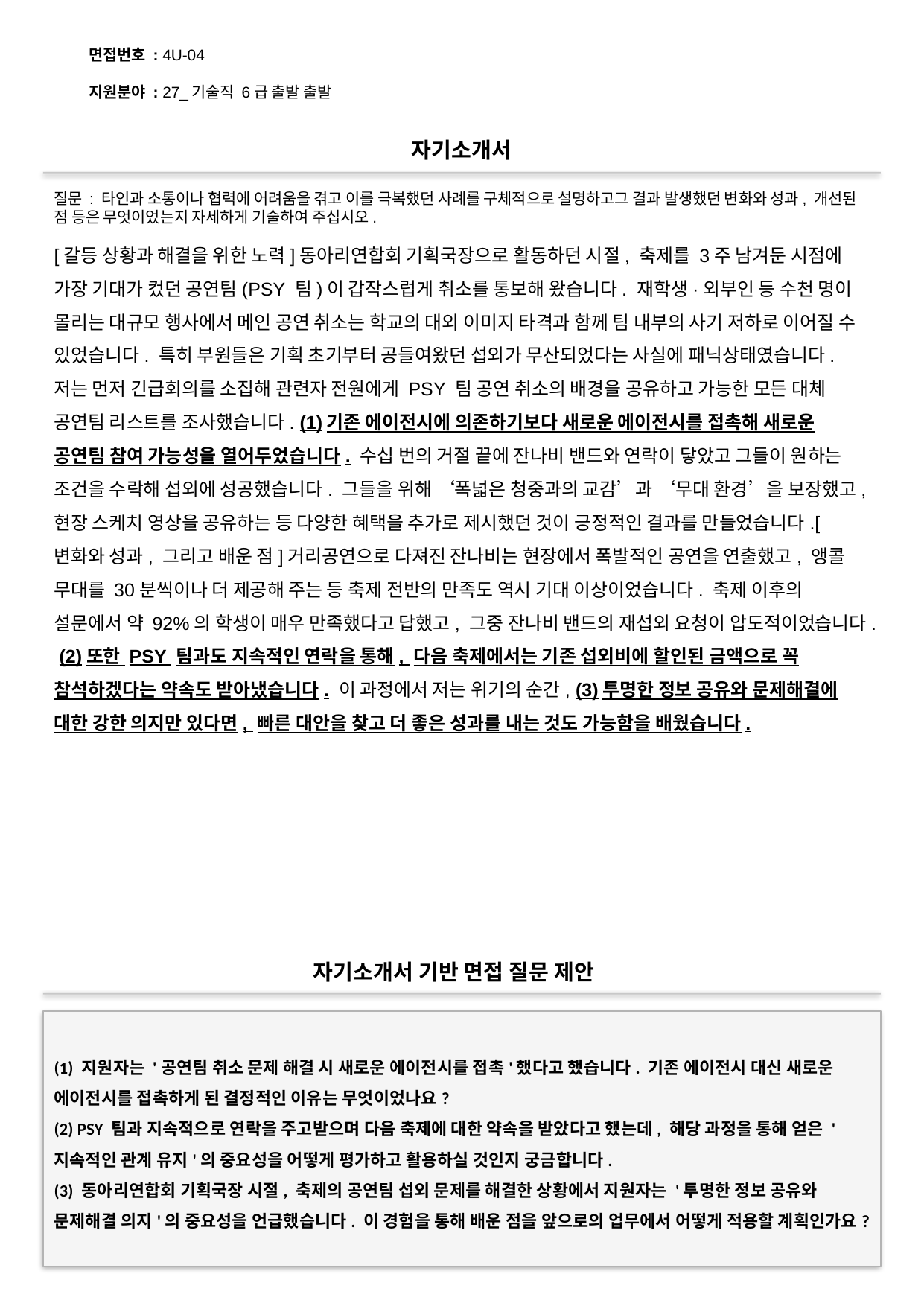

면접번호 : 4U-04

지원분야 : 27_기술직 6급 출발 출발
#

자기소개서

질문 : 타인과 소통이나 협력에 어려움을 겪고 이를 극복했던 사례를 구체적으로 설명하고그 결과 발생했던 변화와 성과, 개선된 점 등은 무엇이었는지 자세하게 기술하여 주십시오.

[갈등 상황과 해결을 위한 노력]동아리연합회 기획국장으로 활동하던 시절, 축제를 3주 남겨둔 시점에 가장 기대가 컸던 공연팀(PSY 팀)이 갑작스럽게 취소를 통보해 왔습니다. 재학생·외부인 등 수천 명이 몰리는 대규모 행사에서 메인 공연 취소는 학교의 대외 이미지 타격과 함께 팀 내부의 사기 저하로 이어질 수 있었습니다. 특히 부원들은 기획 초기부터 공들여왔던 섭외가 무산되었다는 사실에 패닉상태였습니다. 저는 먼저 긴급회의를 소집해 관련자 전원에게 PSY 팀 공연 취소의 배경을 공유하고 가능한 모든 대체 공연팀 리스트를 조사했습니다. (1)기존 에이전시에 의존하기보다 새로운 에이전시를 접촉해 새로운 공연팀 참여 가능성을 열어두었습니다. 수십 번의 거절 끝에 잔나비 밴드와 연락이 닿았고 그들이 원하는 조건을 수락해 섭외에 성공했습니다. 그들을 위해 ‘폭넓은 청중과의 교감’과 ‘무대 환경’을 보장했고, 현장 스케치 영상을 공유하는 등 다양한 혜택을 추가로 제시했던 것이 긍정적인 결과를 만들었습니다.[변화와 성과, 그리고 배운 점]거리공연으로 다져진 잔나비는 현장에서 폭발적인 공연을 연출했고, 앵콜 무대를 30분씩이나 더 제공해 주는 등 축제 전반의 만족도 역시 기대 이상이었습니다. 축제 이후의 설문에서 약 92%의 학생이 매우 만족했다고 답했고, 그중 잔나비 밴드의 재섭외 요청이 압도적이었습니다. (2)또한 PSY 팀과도 지속적인 연락을 통해, 다음 축제에서는 기존 섭외비에 할인된 금액으로 꼭 참석하겠다는 약속도 받아냈습니다. 이 과정에서 저는 위기의 순간, (3)투명한 정보 공유와 문제해결에 대한 강한 의지만 있다면, 빠른 대안을 찾고 더 좋은 성과를 내는 것도 가능함을 배웠습니다.

자기소개서 기반 면접 질문 제안

(1) 지원자는 '공연팀 취소 문제 해결 시 새로운 에이전시를 접촉'했다고 했습니다. 기존 에이전시 대신 새로운 에이전시를 접촉하게 된 결정적인 이유는 무엇이었나요?
(2) PSY 팀과 지속적으로 연락을 주고받으며 다음 축제에 대한 약속을 받았다고 했는데, 해당 과정을 통해 얻은 '지속적인 관계 유지'의 중요성을 어떻게 평가하고 활용하실 것인지 궁금합니다.
(3) 동아리연합회 기획국장 시절, 축제의 공연팀 섭외 문제를 해결한 상황에서 지원자는 '투명한 정보 공유와 문제해결 의지'의 중요성을 언급했습니다. 이 경험을 통해 배운 점을 앞으로의 업무에서 어떻게 적용할 계획인가요?